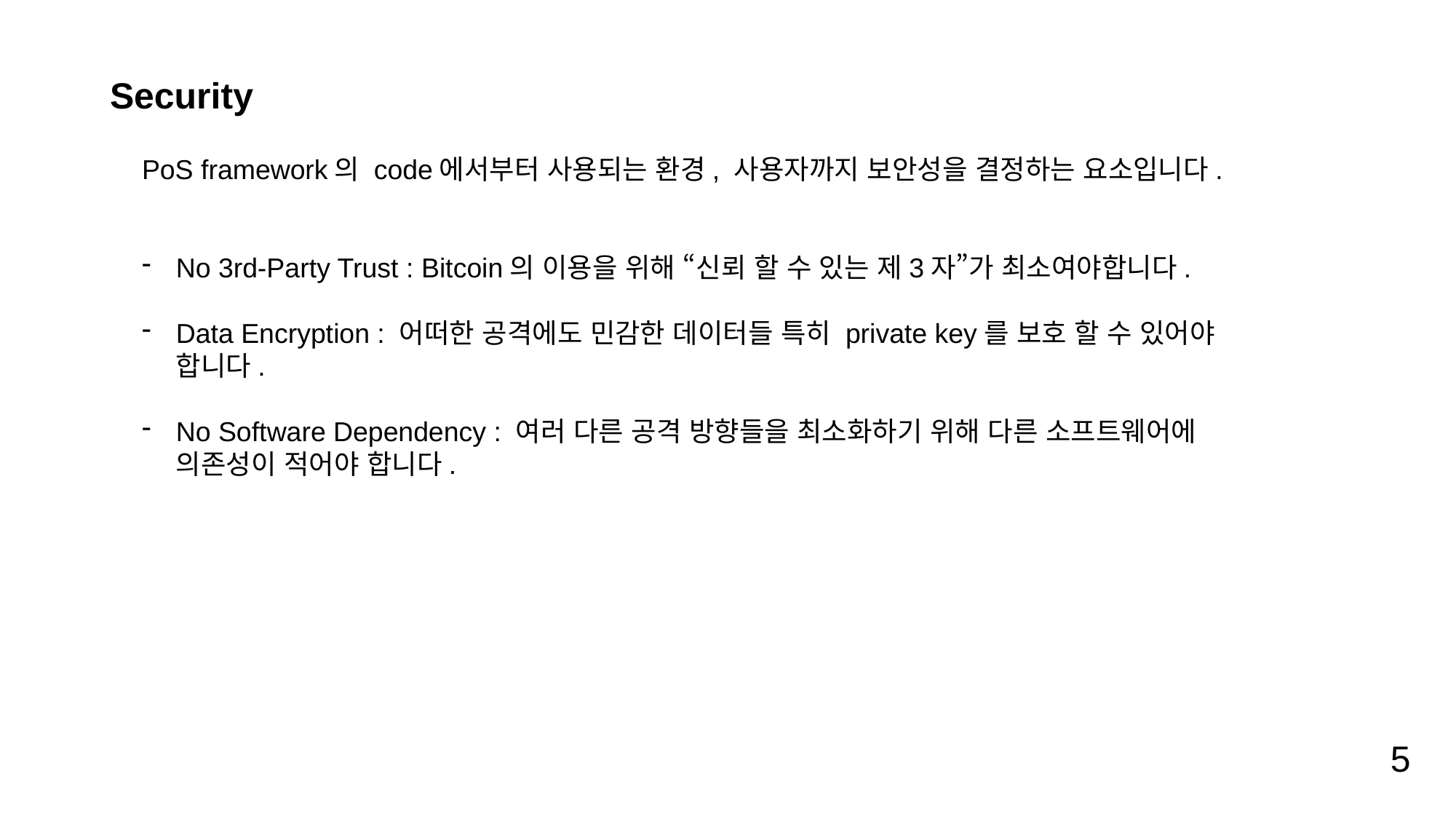

Security
PoS framework의 code에서부터 사용되는 환경, 사용자까지 보안성을 결정하는 요소입니다.
No 3rd-Party Trust : Bitcoin의 이용을 위해 “신뢰 할 수 있는 제3자”가 최소여야합니다.
Data Encryption : 어떠한 공격에도 민감한 데이터들 특히 private key를 보호 할 수 있어야 합니다.
No Software Dependency : 여러 다른 공격 방향들을 최소화하기 위해 다른 소프트웨어에 의존성이 적어야 합니다.
5